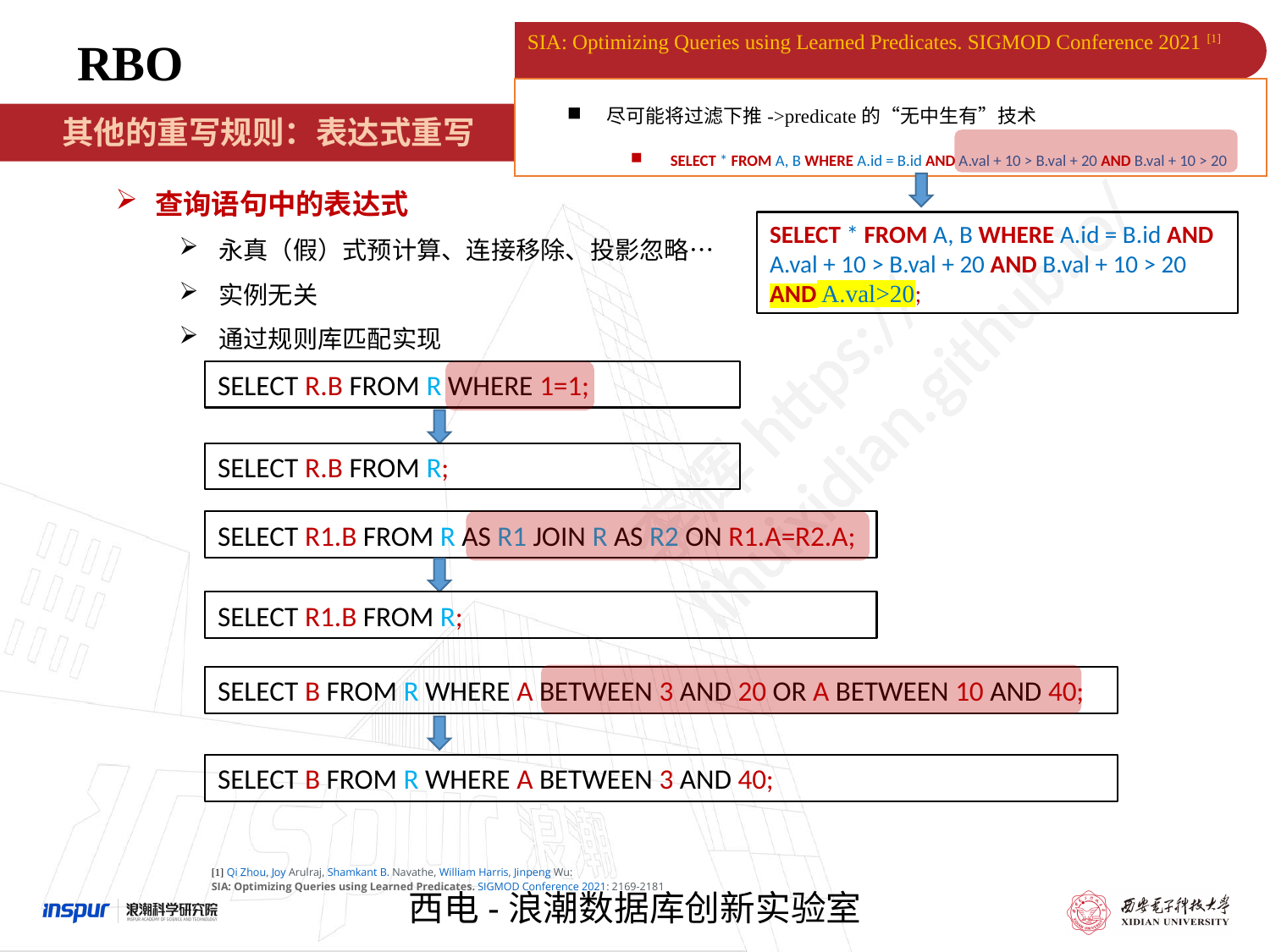

SIA: Optimizing Queries using Learned Predicates. SIGMOD Conference 2021 [1]

尽可能将过滤下推->predicate的“无中生有”技术
SELECT * FROM A, B WHERE A.id = B.id AND A.val + 10 > B.val + 20 AND B.val + 10 > 20
RBO

其他的重写规则：表达式重写

查询语句中的表达式
永真（假）式预计算、连接移除、投影忽略…
实例无关
通过规则库匹配实现

SELECT * FROM A, B WHERE A.id = B.id AND A.val + 10 > B.val + 20 AND B.val + 10 > 20
AND A.val>20;
SELECT R.B FROM R WHERE 1=1;

SELECT R.B FROM R;
SELECT R1.B FROM R AS R1 JOIN R AS R2 ON R1.A=R2.A;

SELECT R1.B FROM R;

SELECT B FROM R WHERE A BETWEEN 3 AND 20 OR A BETWEEN 10 AND 40;

SELECT B FROM R WHERE A BETWEEN 3 AND 40;
[1] Qi Zhou, Joy Arulraj, Shamkant B. Navathe, William Harris, Jinpeng Wu:
SIA: Optimizing Queries using Learned Predicates. SIGMOD Conference 2021: 2169-2181